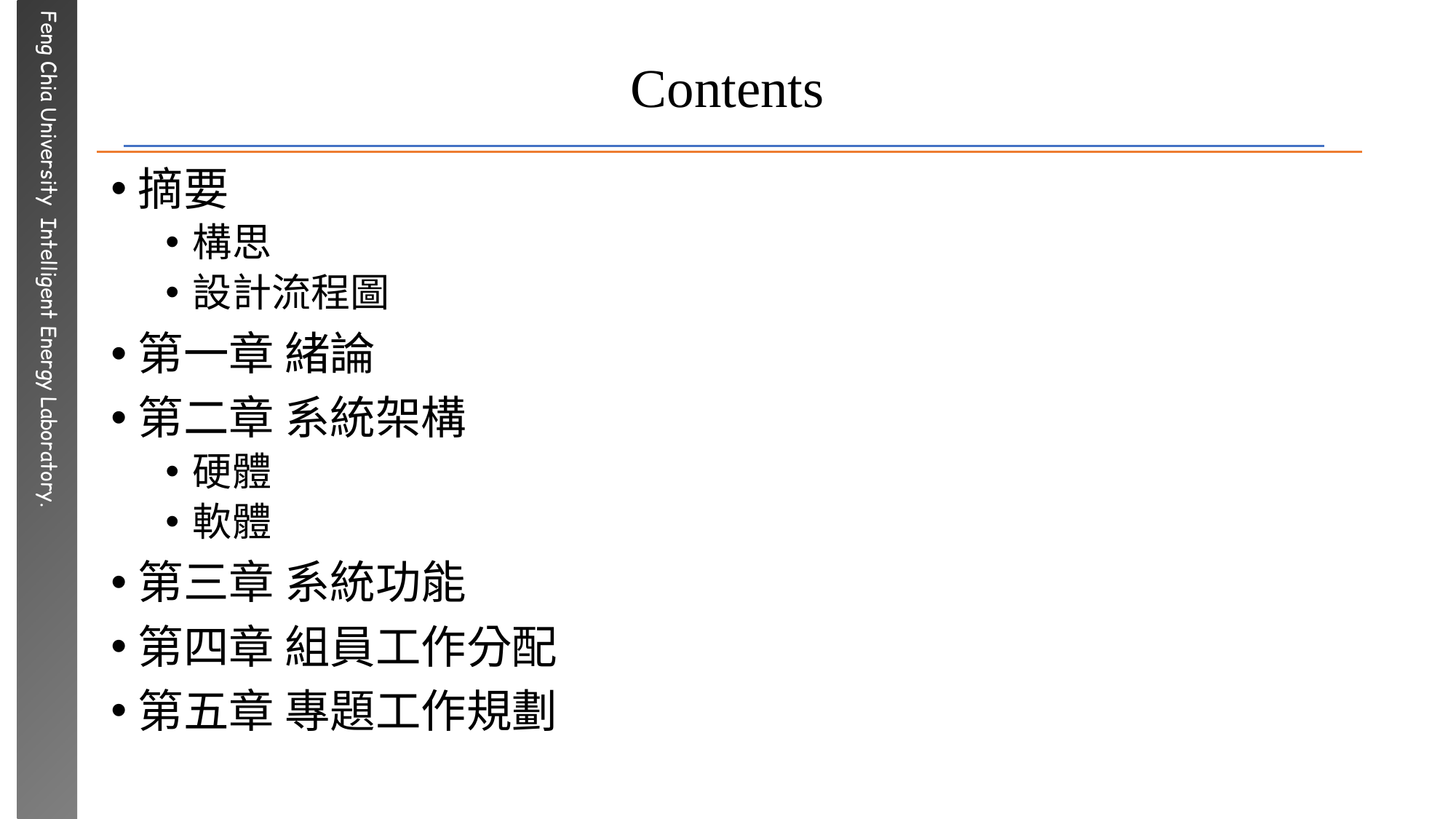

# Contents
摘要
構思
設計流程圖
第一章 緒論
第二章 系統架構
硬體
軟體
第三章 系統功能
第四章 組員工作分配
第五章 專題工作規劃